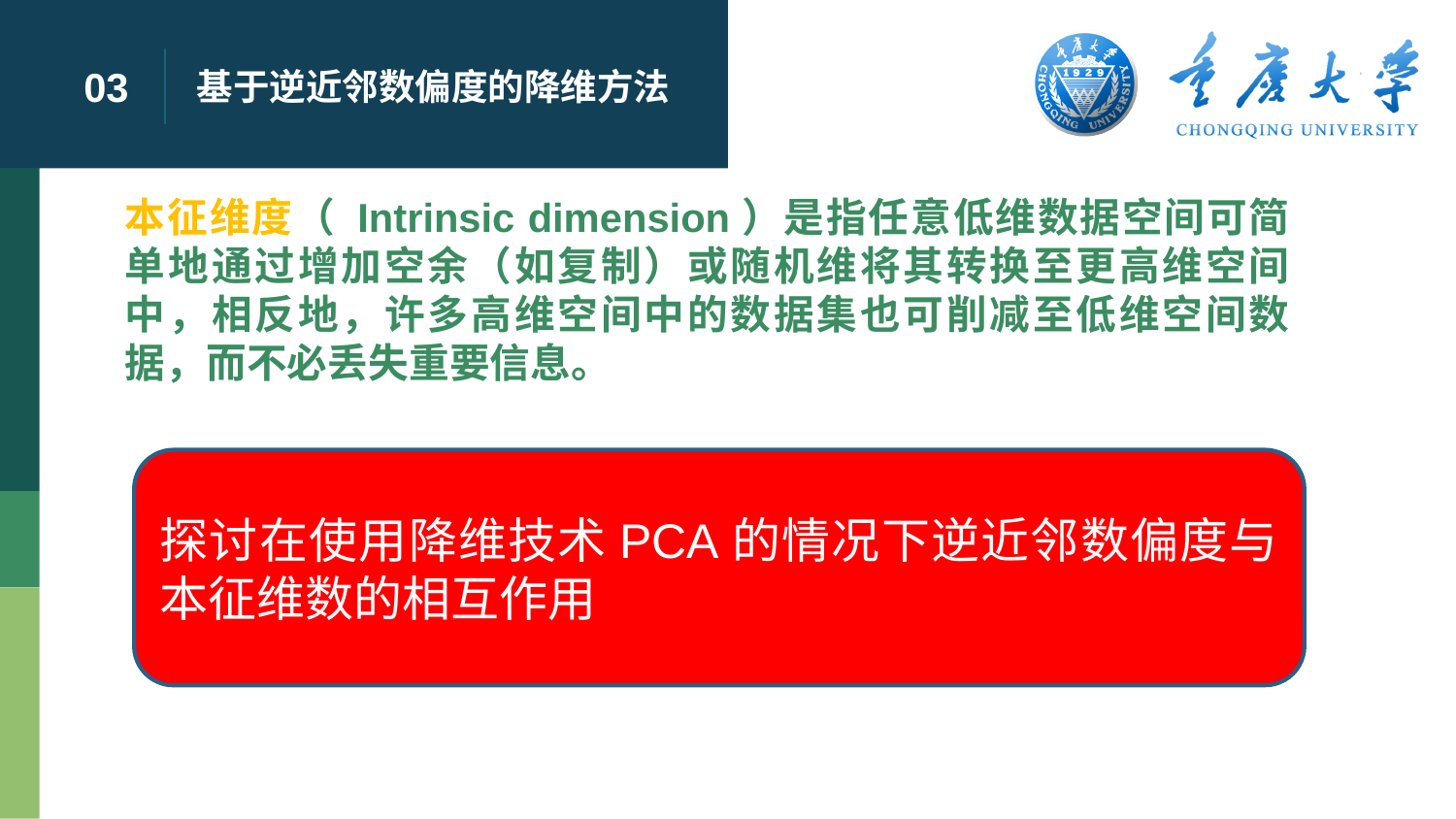

# 基于逆近邻数偏度的降维方法
03
本征维度（ Intrinsic dimension）是指任意低维数据空间可简单地通过增加空余（如复制）或随机维将其转换至更高维空间中，相反地，许多高维空间中的数据集也可削减至低维空间数据，而不必丢失重要信息。

探讨在使用降维技术PCA的情况下逆近邻数偏度与本征维数的相互作用